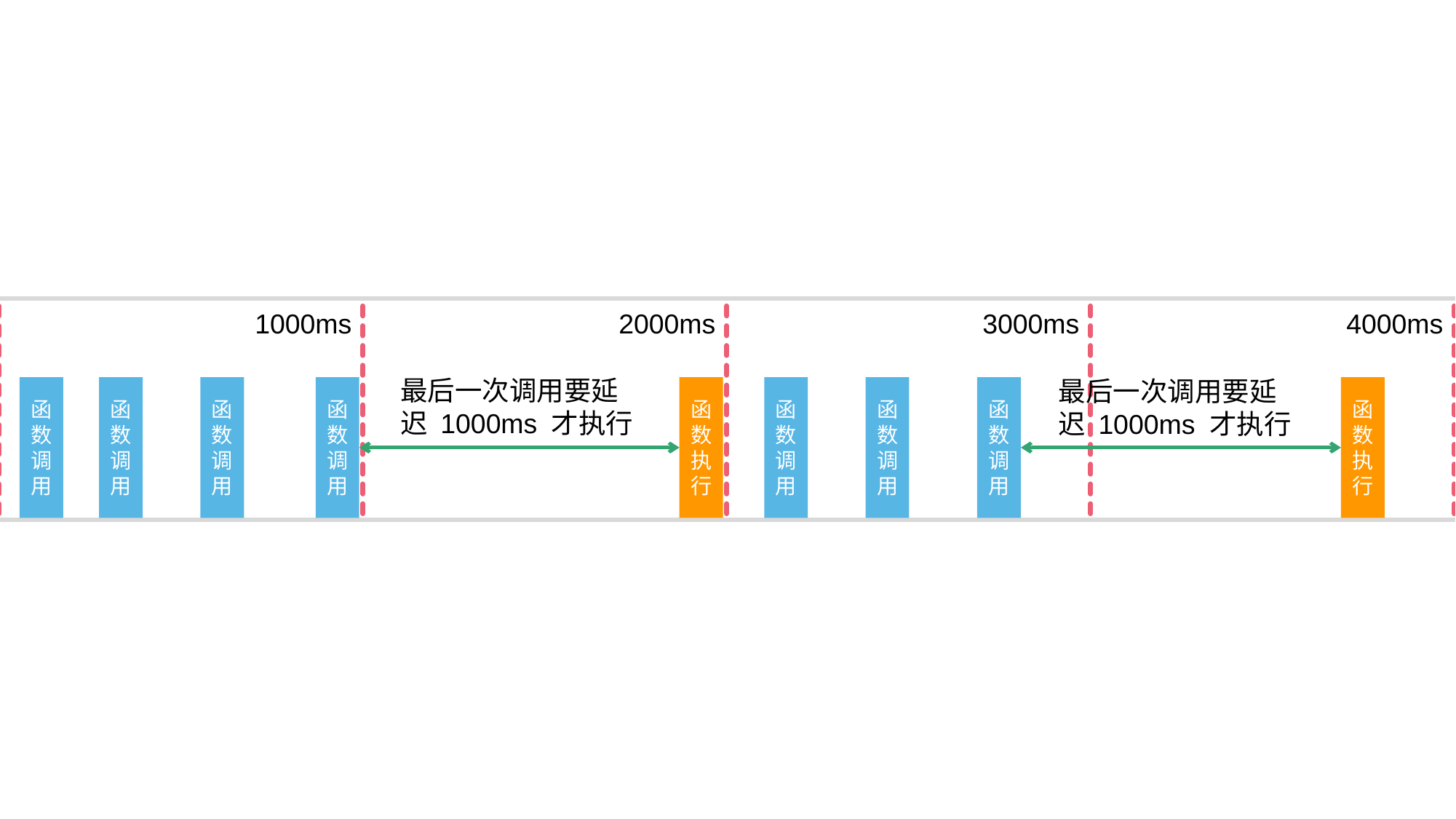

1000ms
2000ms
3000ms
4000ms
最后一次调用要延
迟 1000ms 才执行
函数调用
函数执行
最后一次调用要延
迟 1000ms 才执行
函数调用
函数执行
函数调用
函数调用
函数调用
函数调用
函数调用